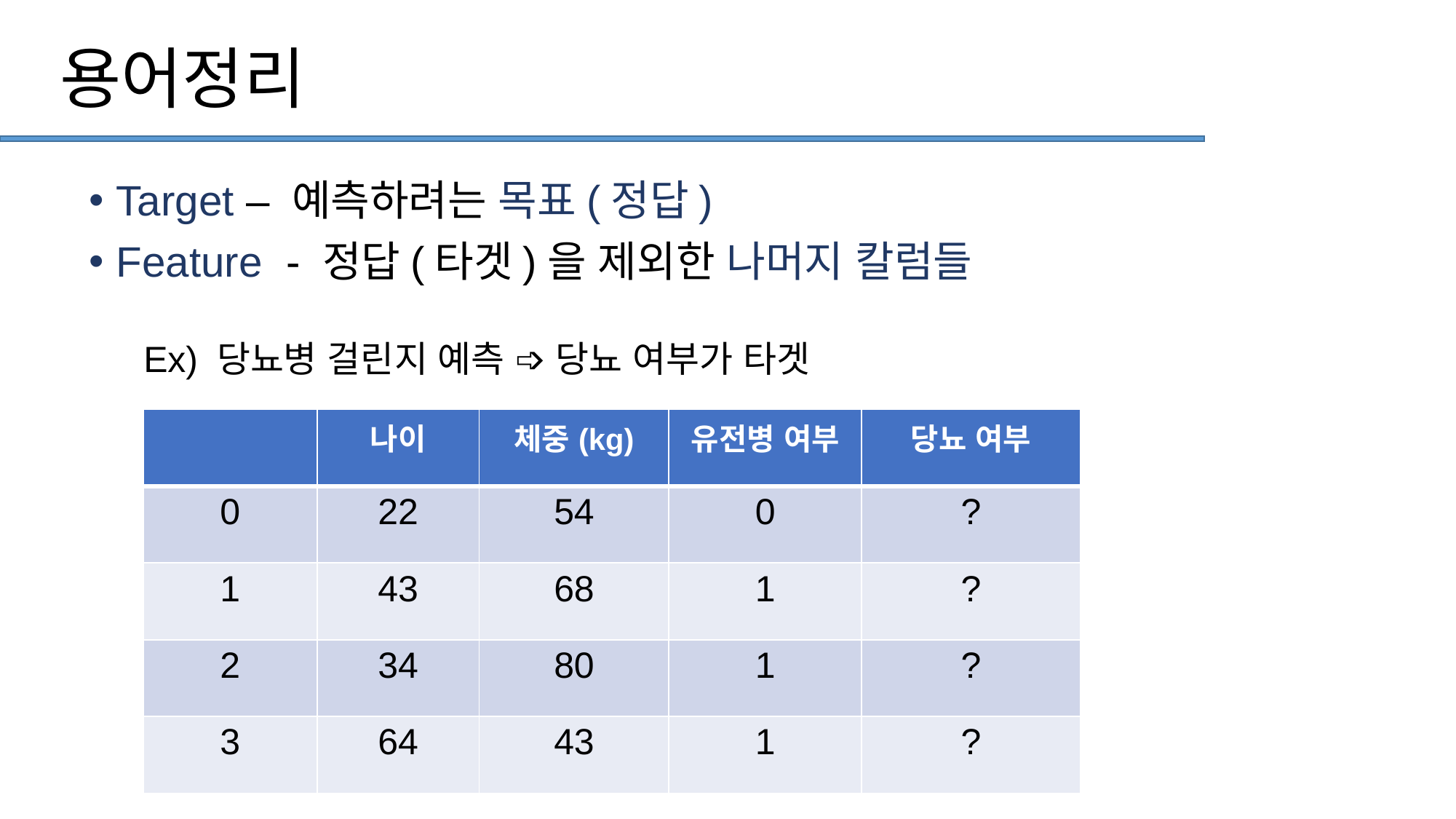

# 용어정리

Target – 예측하려는 목표(정답)
Feature  - 정답(타겟)을 제외한 나머지 칼럼들

Ex) 당뇨병 걸린지 예측 ➩ 당뇨 여부가 타겟
|  | 나이 | 체중(kg) | 유전병 여부 | 당뇨 여부 |
| --- | --- | --- | --- | --- |
| 0 | 22 | 54 | 0 | ? |
| 1 | 43 | 68 | 1 | ? |
| 2 | 34 | 80 | 1 | ? |
| 3 | 64 | 43 | 1 | ? |